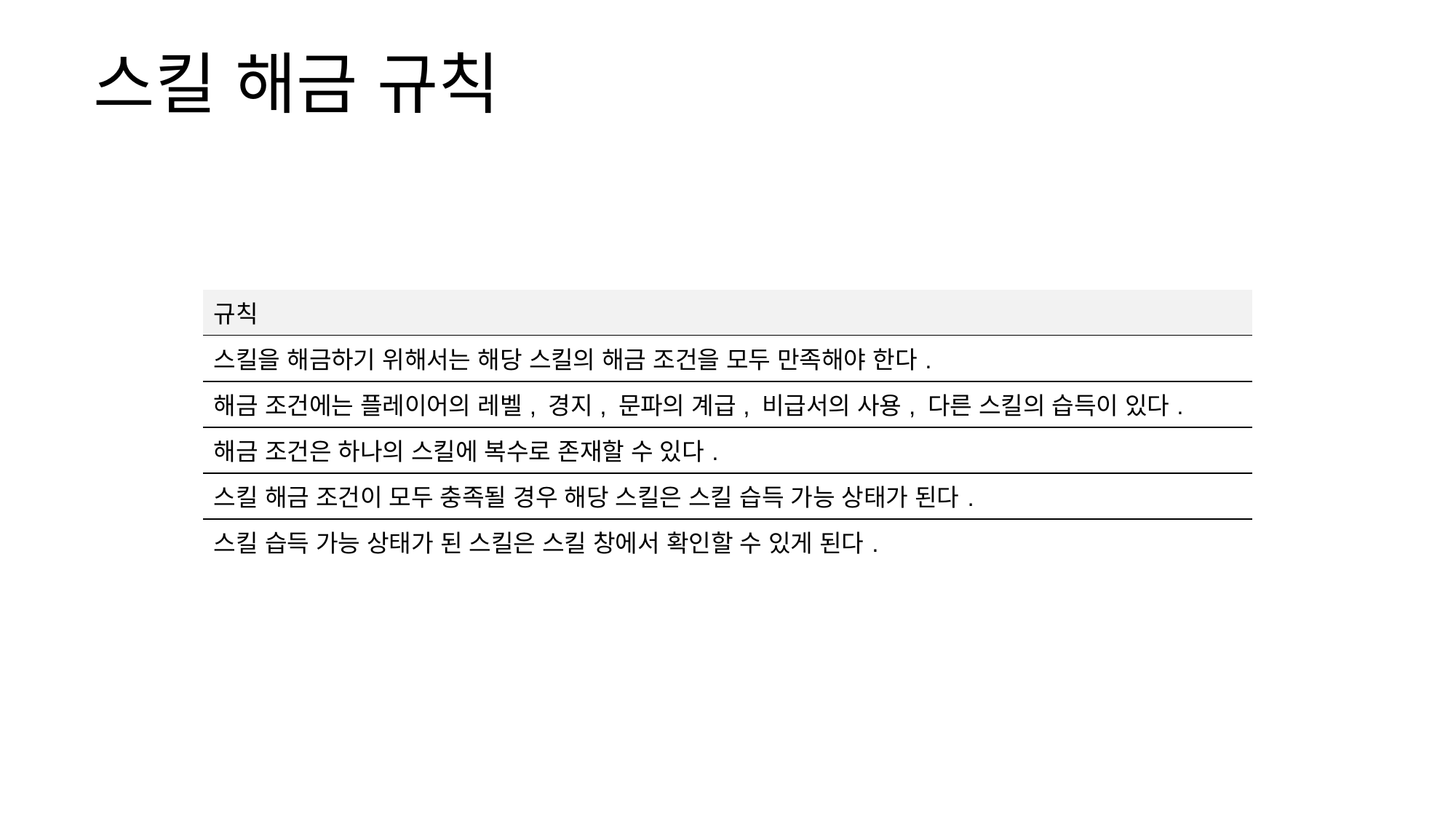

스킬 해금 규칙
| 규칙 |
| --- |
| 스킬을 해금하기 위해서는 해당 스킬의 해금 조건을 모두 만족해야 한다. |
| 해금 조건에는 플레이어의 레벨, 경지, 문파의 계급, 비급서의 사용, 다른 스킬의 습득이 있다. |
| 해금 조건은 하나의 스킬에 복수로 존재할 수 있다. |
| 스킬 해금 조건이 모두 충족될 경우 해당 스킬은 스킬 습득 가능 상태가 된다. |
| 스킬 습득 가능 상태가 된 스킬은 스킬 창에서 확인할 수 있게 된다. |